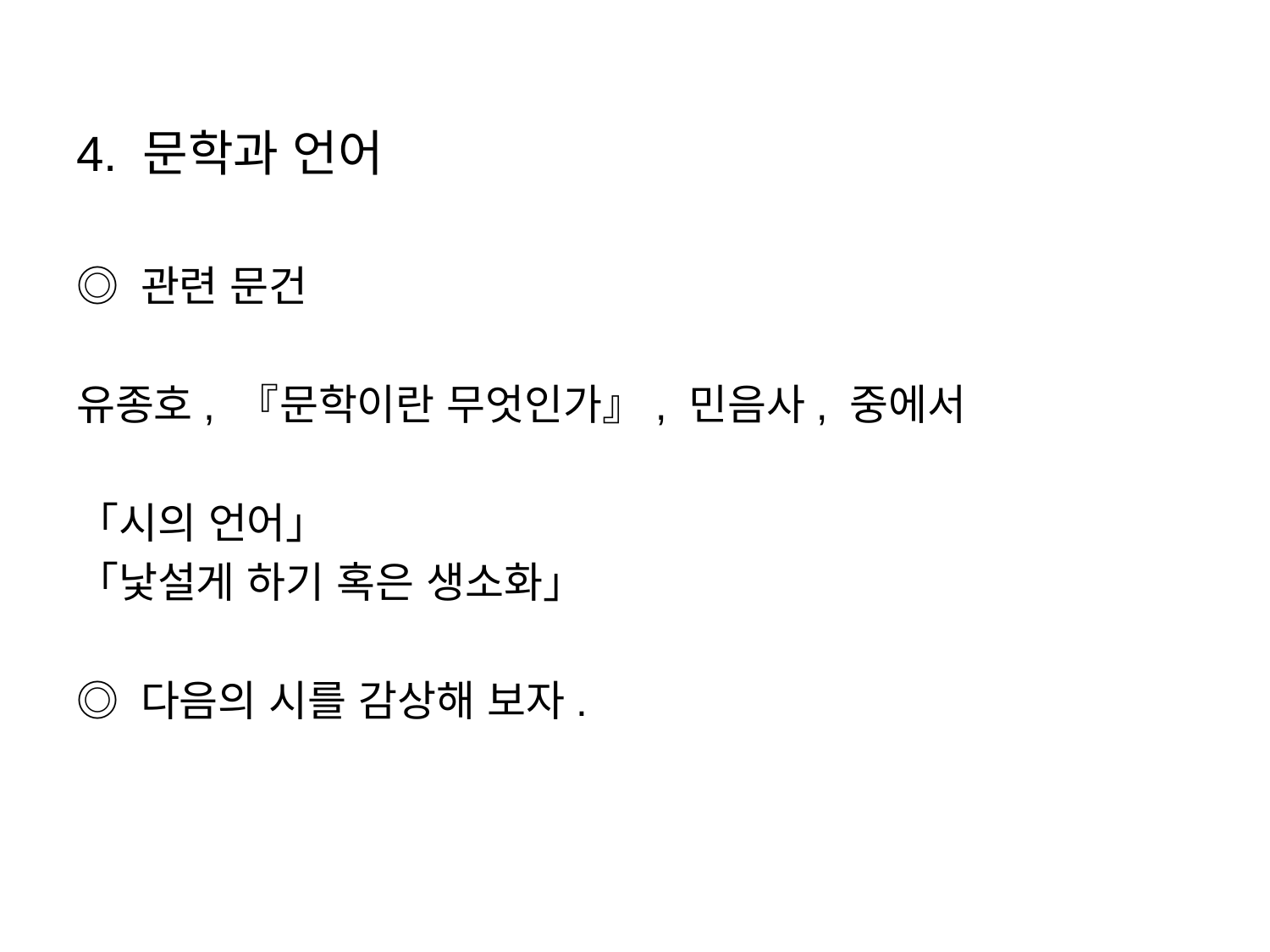

4. 문학과 언어

◎ 관련 문건

유종호, 『문학이란 무엇인가』, 민음사, 중에서

「시의 언어」
「낯설게 하기 혹은 생소화」

◎ 다음의 시를 감상해 보자.